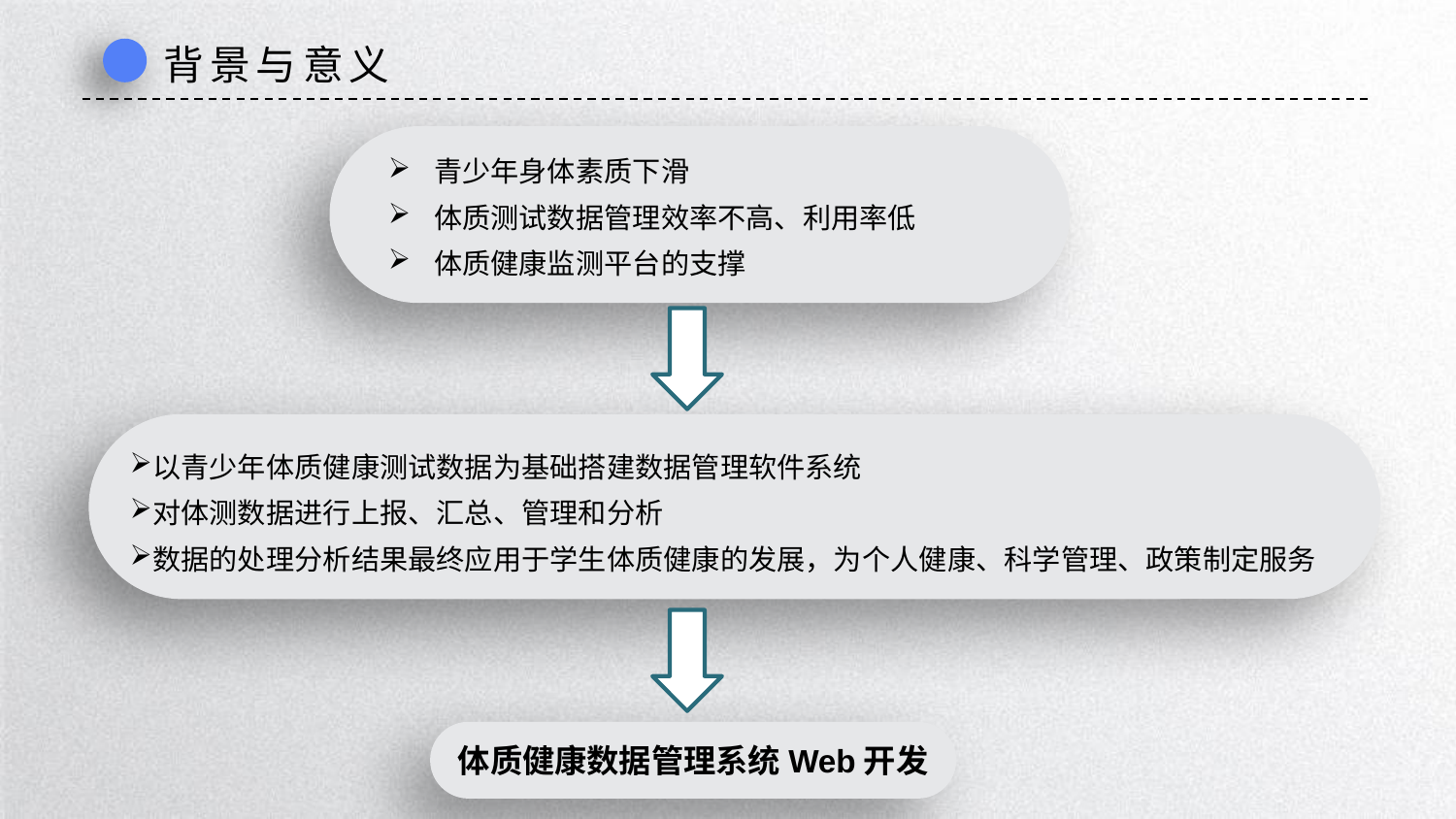

背景与意义

青少年身体素质下滑
体质测试数据管理效率不高、利用率低
体质健康监测平台的支撑

以青少年体质健康测试数据为基础搭建数据管理软件系统
对体测数据进行上报、汇总、管理和分析
数据的处理分析结果最终应用于学生体质健康的发展，为个人健康、科学管理、政策制定服务

体质健康数据管理系统Web开发